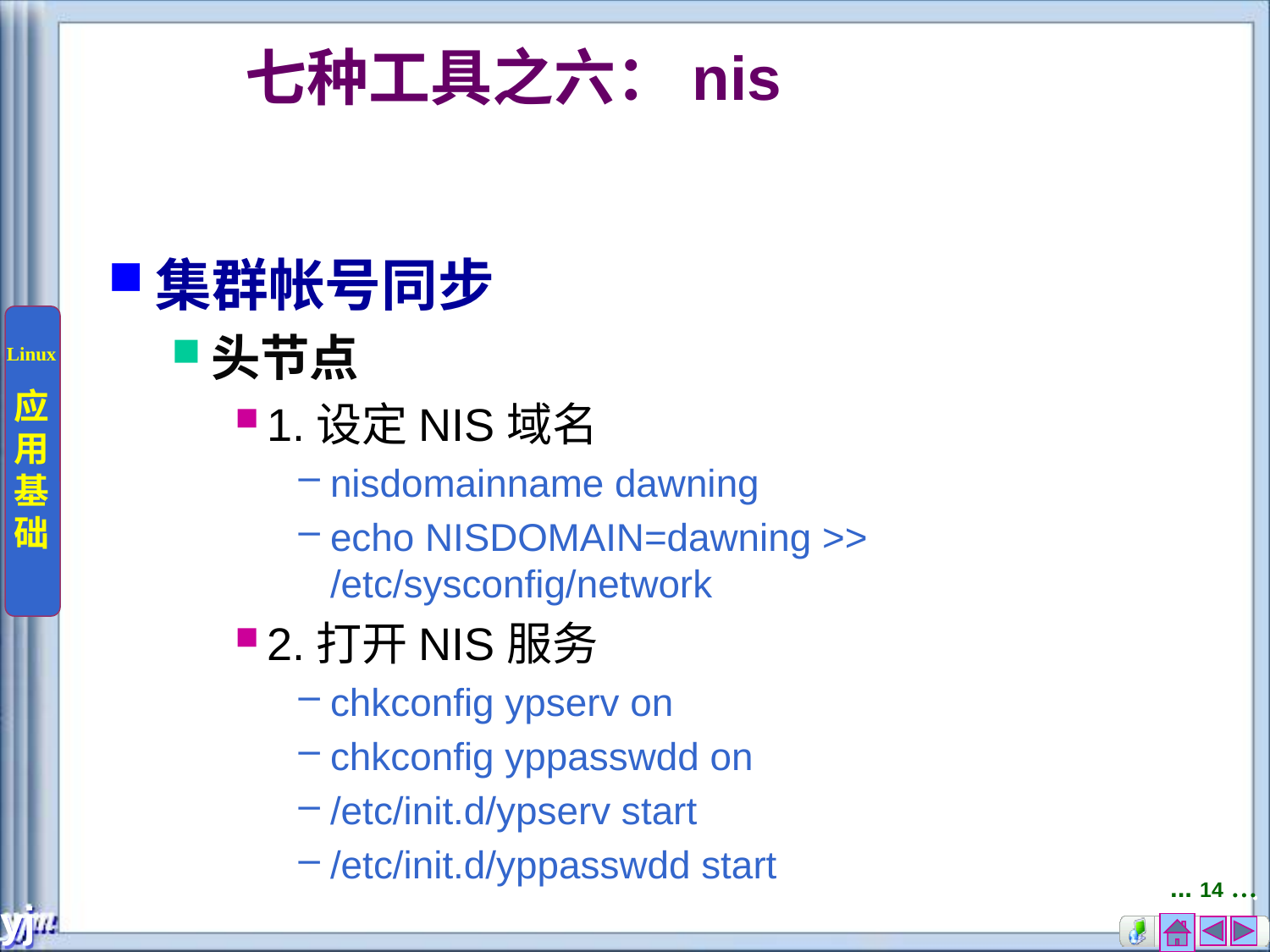

# 七种工具之六：nis
集群帐号同步
头节点
1.设定NIS域名
nisdomainname dawning
echo NISDOMAIN=dawning >> /etc/sysconfig/network
2.打开NIS服务
chkconfig ypserv on
chkconfig yppasswdd on
/etc/init.d/ypserv start
/etc/init.d/yppasswdd start
... 14 …